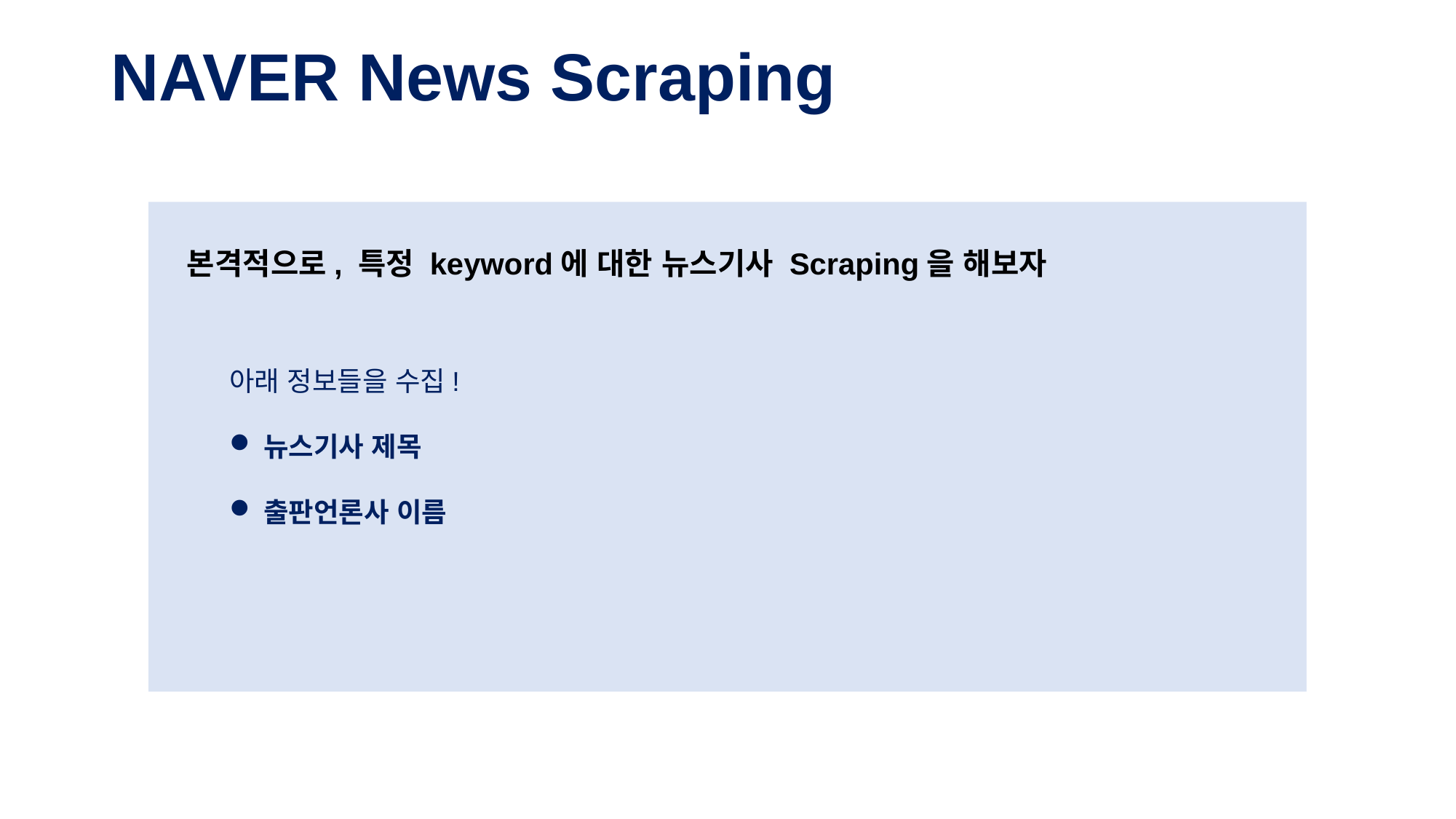

# NAVER News Scraping

본격적으로, 특정 keyword에 대한 뉴스기사 Scraping을 해보자
아래 정보들을 수집!

뉴스기사 제목

출판언론사 이름